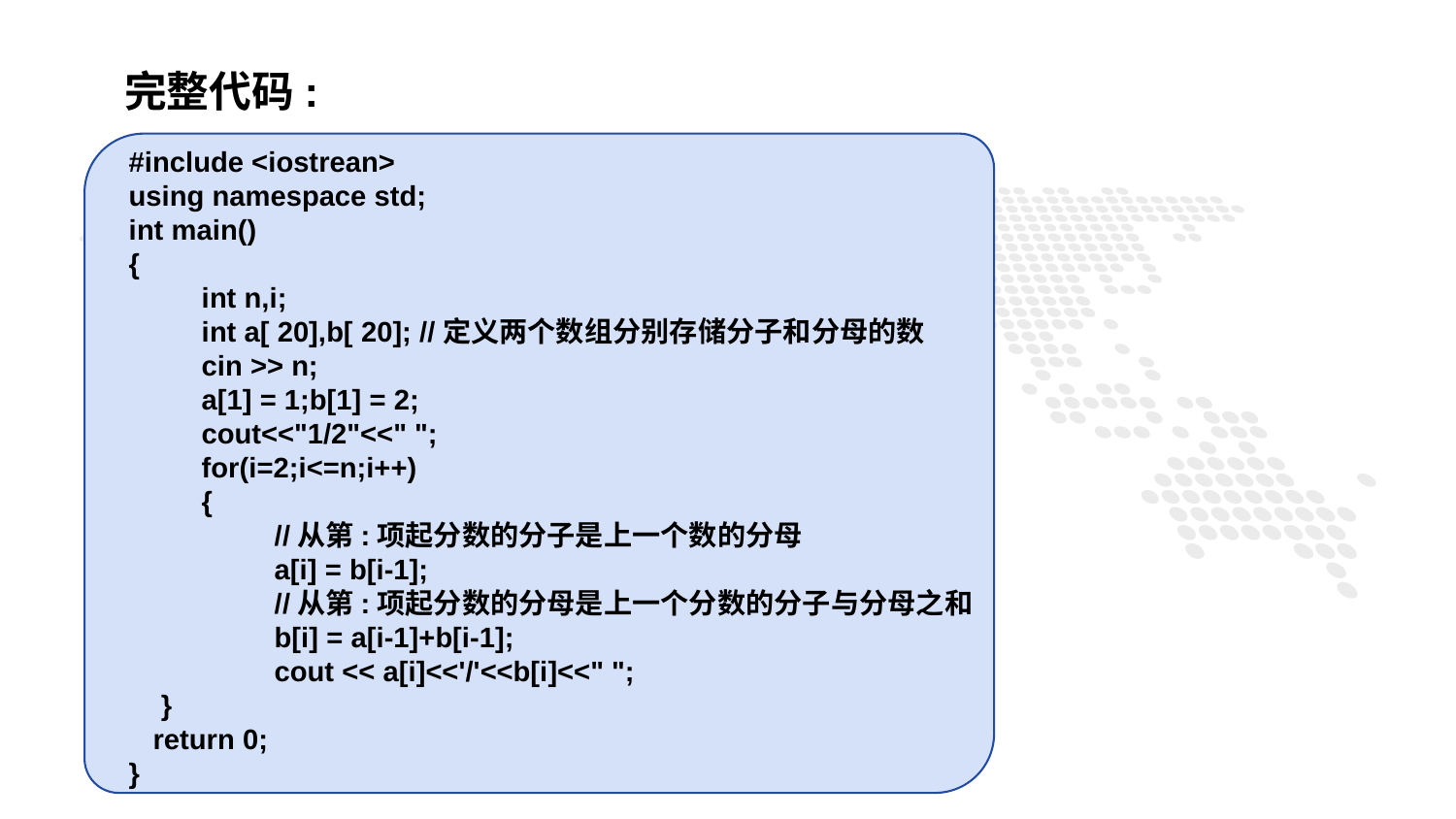

完整代码:

#include <iostrean>
using namespace std;
int main()
{
int n,i;
int a[ 20],b[ 20]; //定义两个数组分别存储分子和分母的数
cin >> n;
a[1] = 1;b[1] = 2;
cout<<"1/2"<<" ";
for(i=2;i<=n;i++)
{
//从第:项起分数的分子是上一个数的分母
a[i] = b[i-1];
//从第:项起分数的分母是上一个分数的分子与分母之和
b[i] = a[i-1]+b[i-1];
cout << a[i]<<'/'<<b[i]<<" ";
    }
   return 0;
}